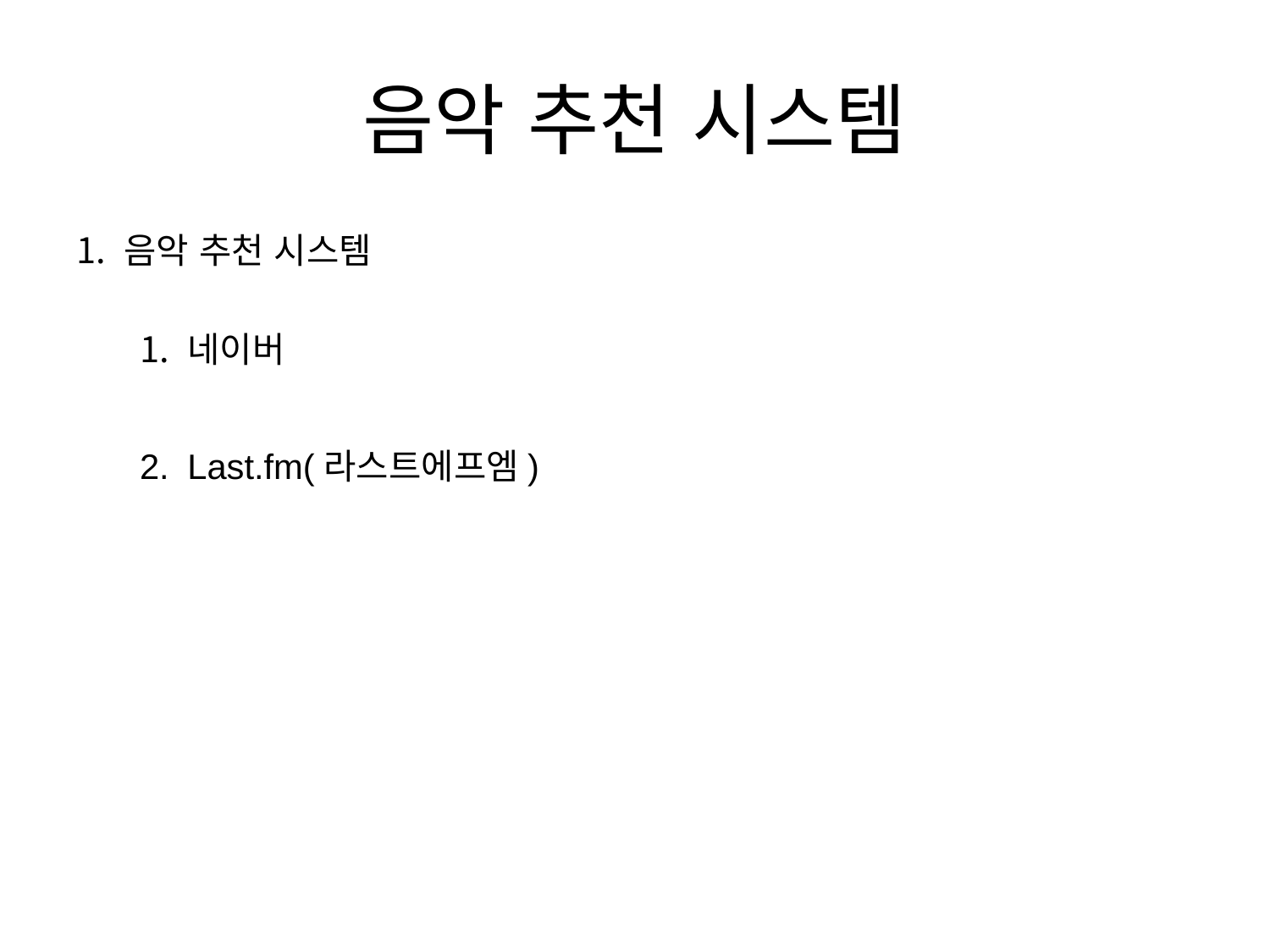

# 음악 추천 시스템
음악 추천 시스템

네이버

Last.fm(라스트에프엠)